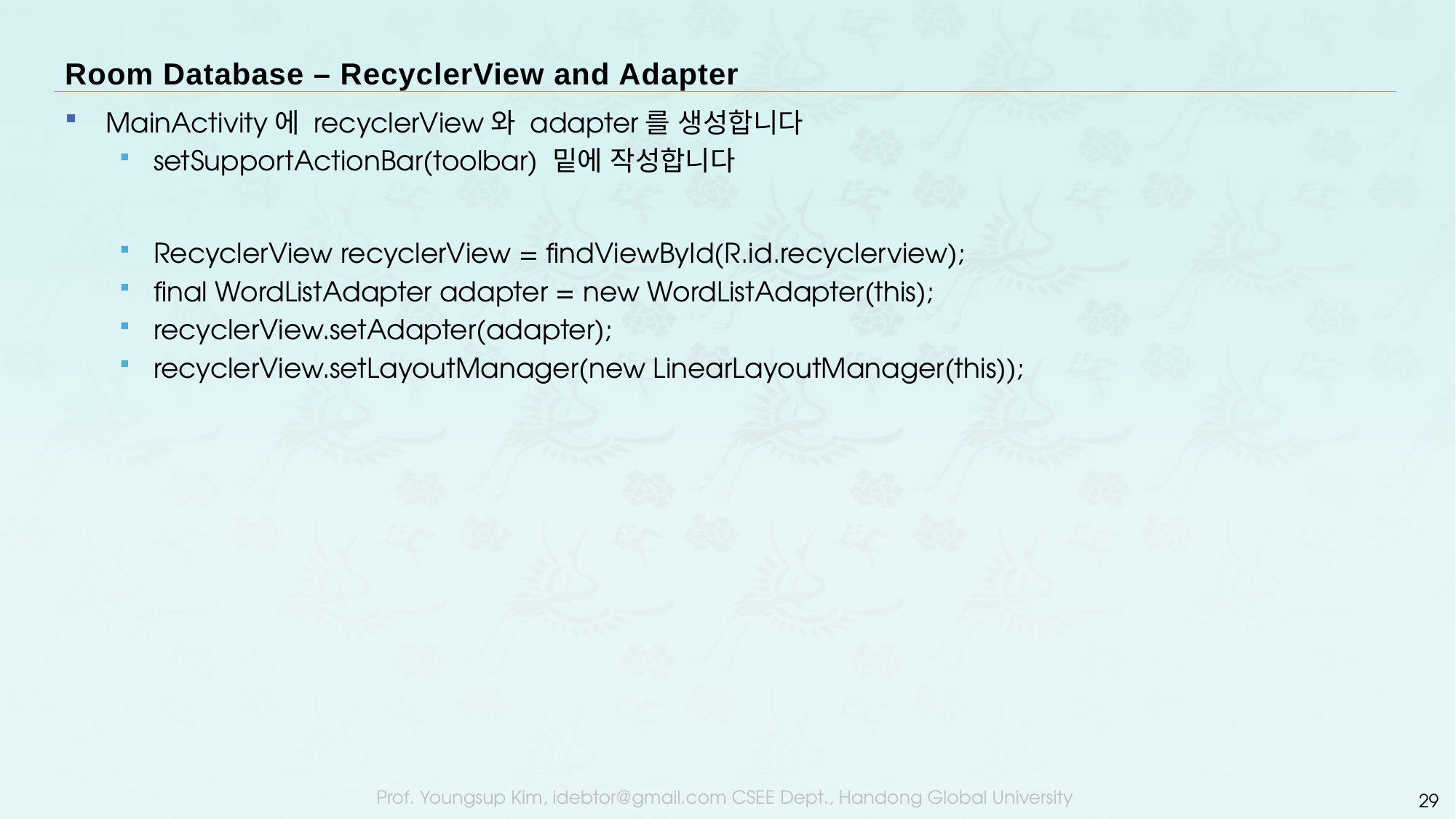

# Room Database – RecyclerView and Adapter
MainActivity에 recyclerView와 adapter를 생성합니다
setSupportActionBar(toolbar) 밑에 작성합니다

RecyclerView recyclerView = findViewById(R.id.recyclerview);
final WordListAdapter adapter = new WordListAdapter(this);
recyclerView.setAdapter(adapter);
recyclerView.setLayoutManager(new LinearLayoutManager(this));

29